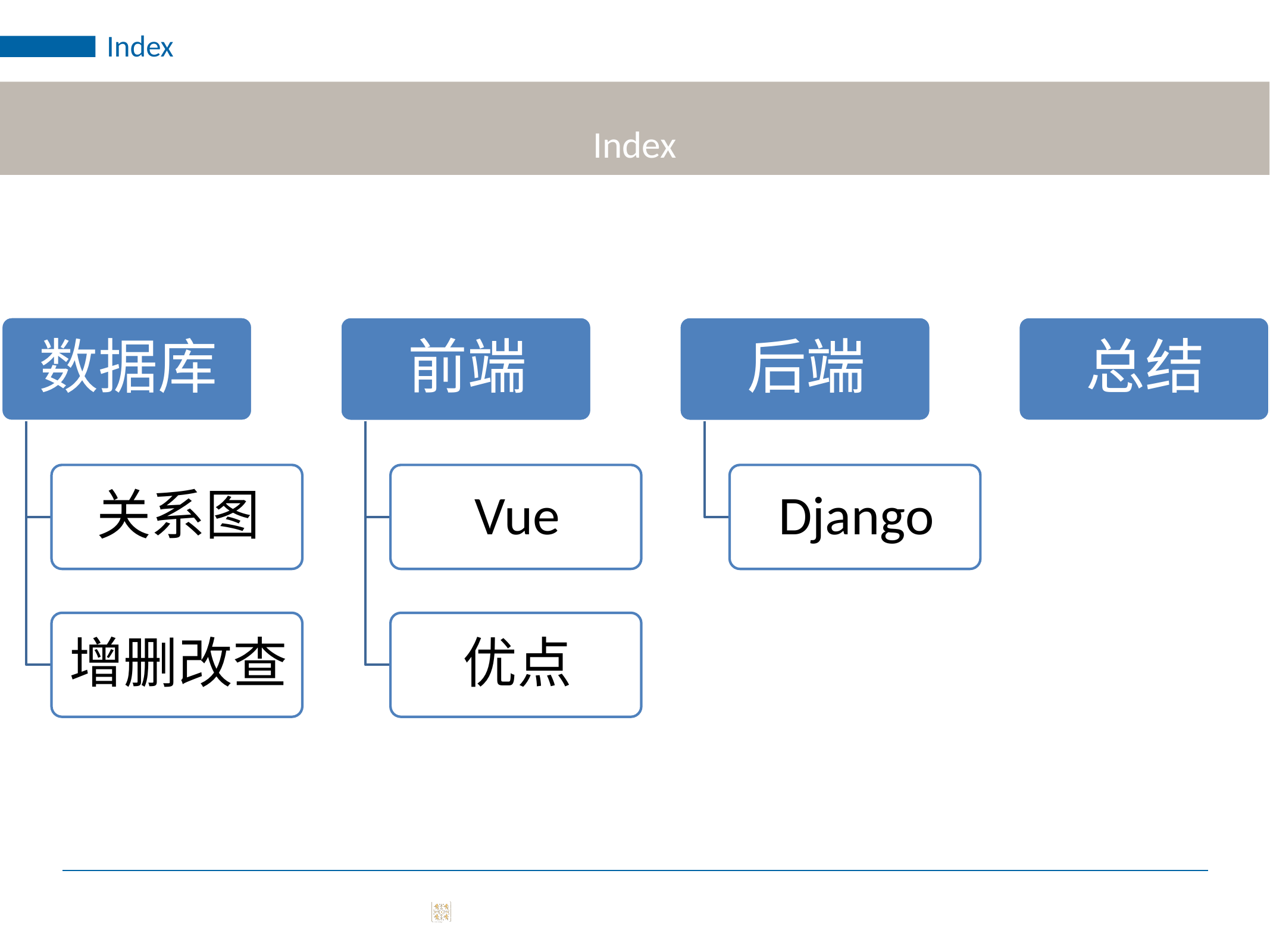

Index

Index
数据库
关系图
增删改查
前端
Vue
优点
后端
Django
总结